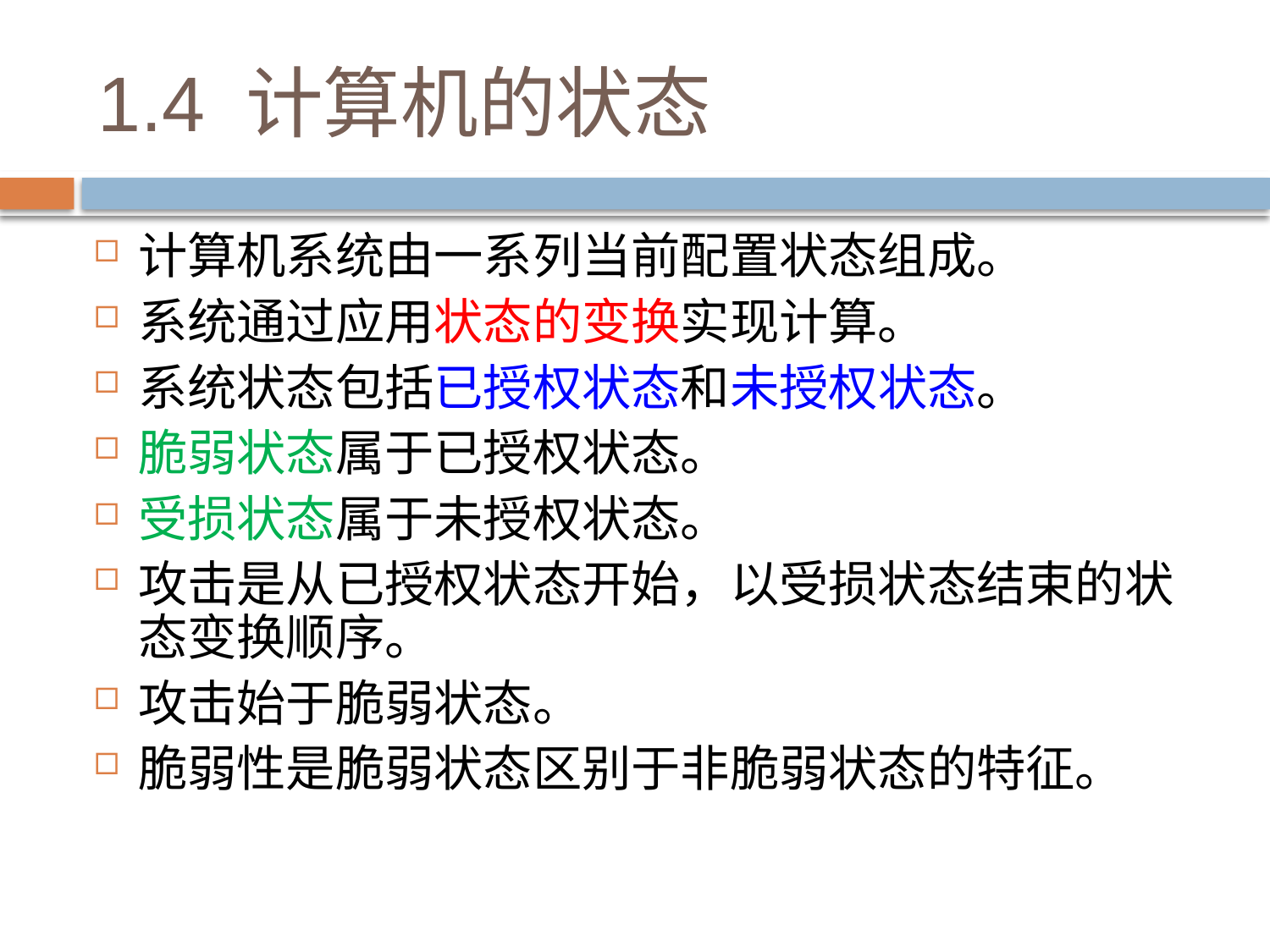

# 1.4 计算机的状态
计算机系统由一系列当前配置状态组成。
系统通过应用状态的变换实现计算。
系统状态包括已授权状态和未授权状态。
脆弱状态属于已授权状态。
受损状态属于未授权状态。
攻击是从已授权状态开始，以受损状态结束的状态变换顺序。
攻击始于脆弱状态。
脆弱性是脆弱状态区别于非脆弱状态的特征。